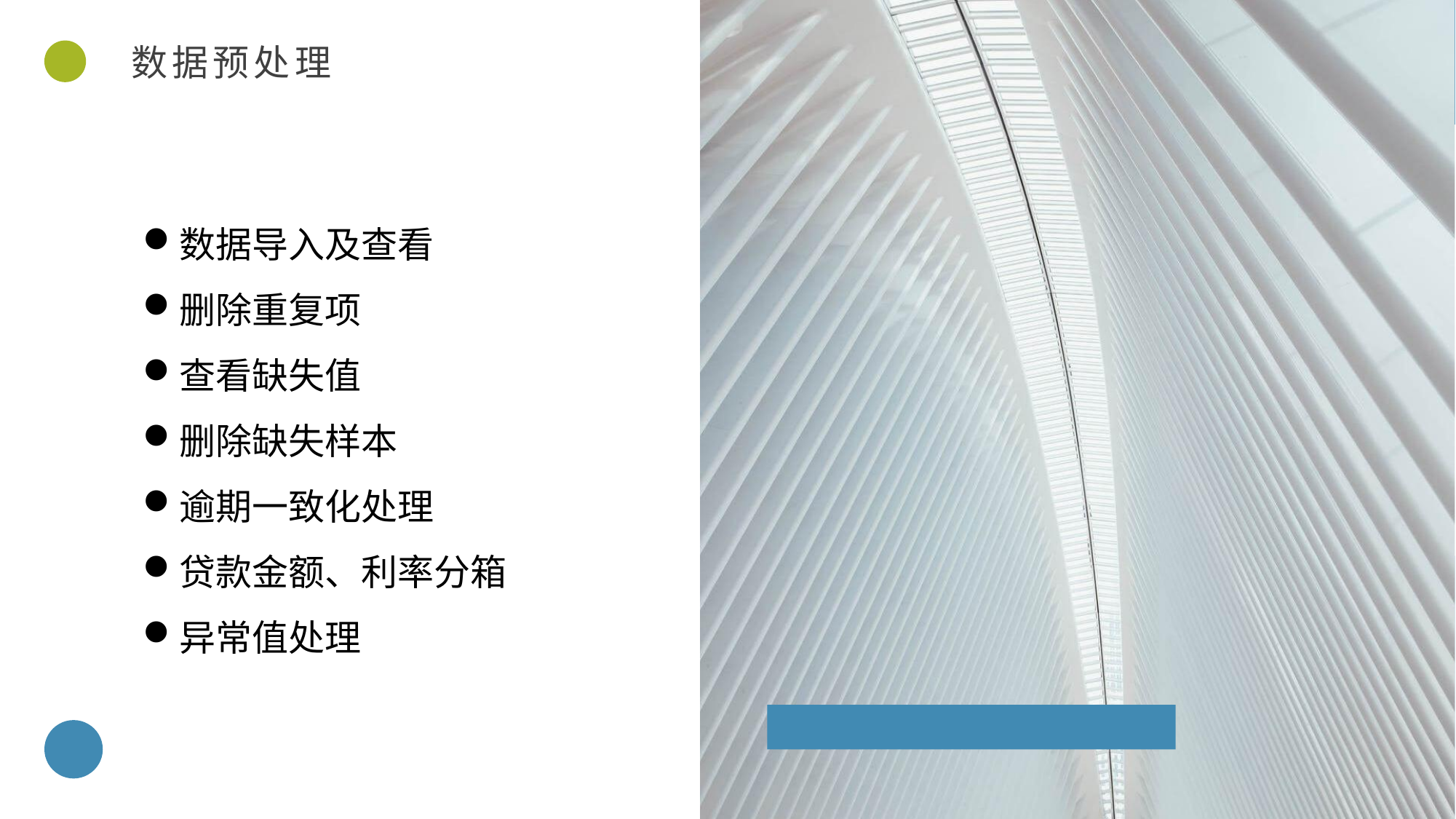

数据预处理

数据导入及查看
删除重复项
查看缺失值
删除缺失样本
逾期一致化处理
贷款金额、利率分箱
异常值处理